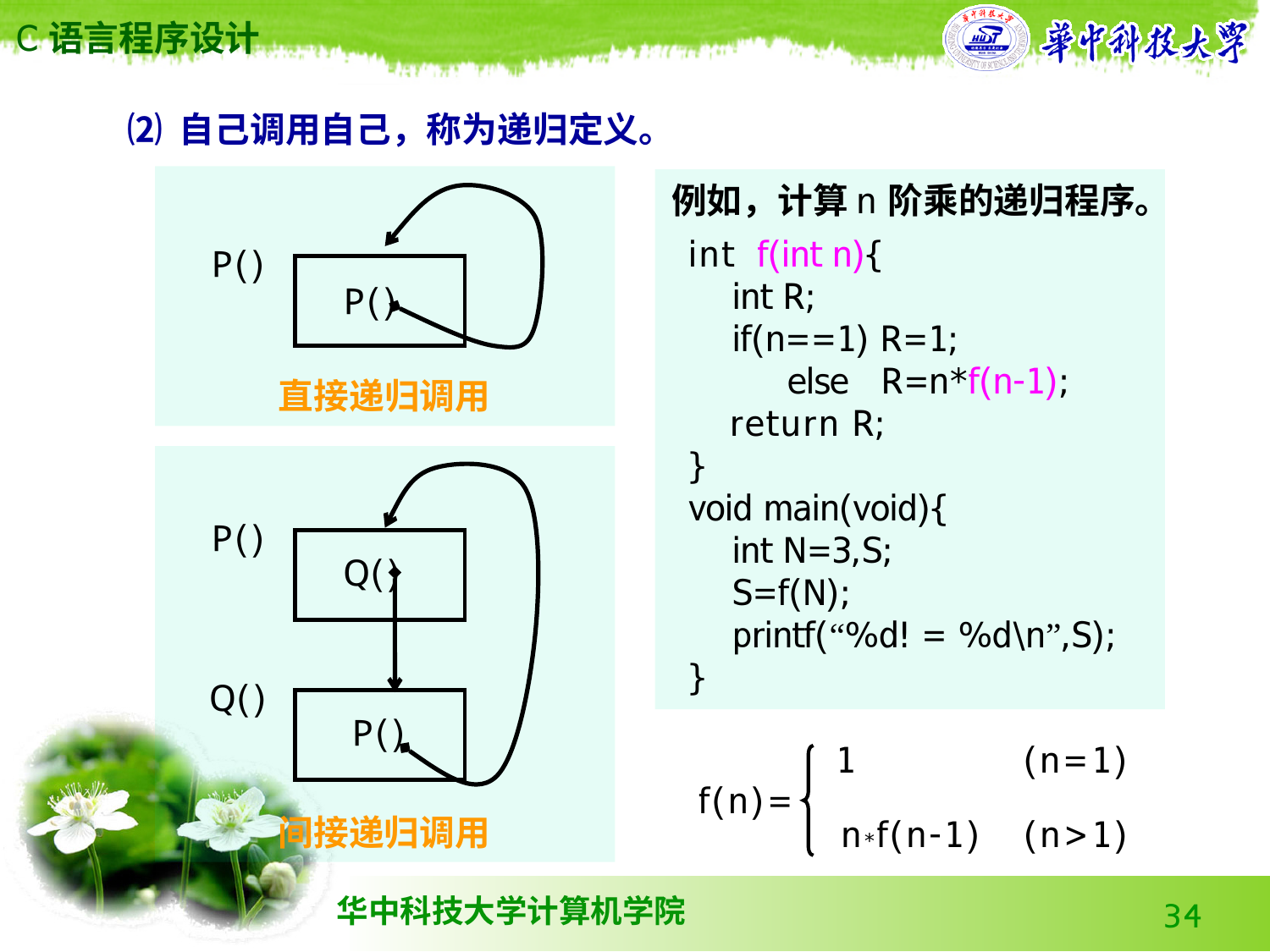

⑵ 自己调用自己，称为递归定义。

P()

P()
直接递归调用

例如，计算n阶乘的递归程序。
int  f(int n){
    int R;
    if(n==1) R=1;
         else   R=n*f(n-1);
    return R;
}
void main(void){
    int N=3,S;
    S=f(N);
    printf(“%d! = %d\n”,S);
}

P()

Q()

Q()

P()
间接递归调用
1                (n=1)

f(n)=
n*f(n-1)    (n>1)
34